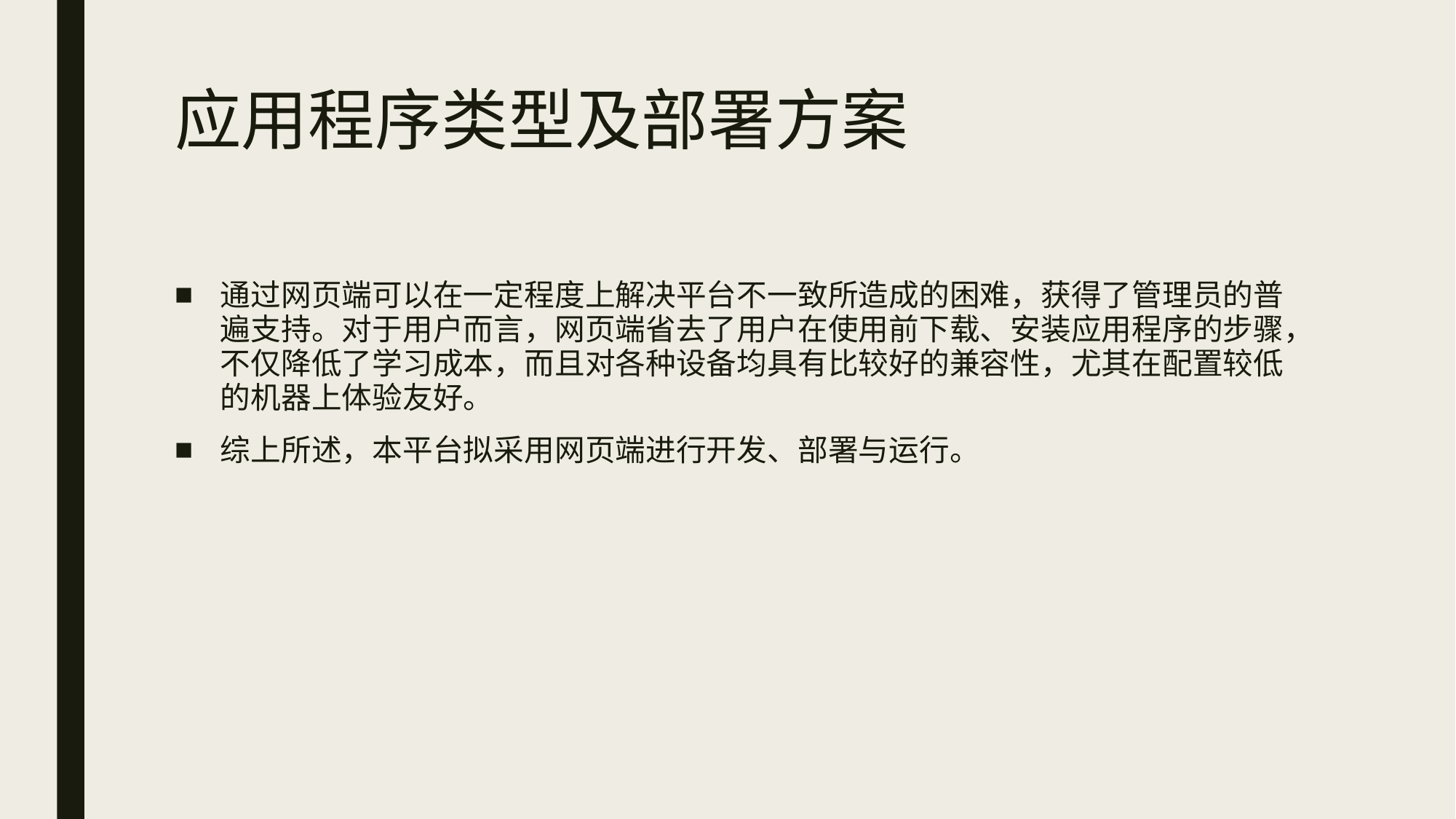

# 应用程序类型及部署方案
通过网页端可以在一定程度上解决平台不一致所造成的困难，获得了管理员的普遍支持。对于用户而言，网页端省去了用户在使用前下载、安装应用程序的步骤，不仅降低了学习成本，而且对各种设备均具有比较好的兼容性，尤其在配置较低的机器上体验友好。
综上所述，本平台拟采用网页端进行开发、部署与运行。